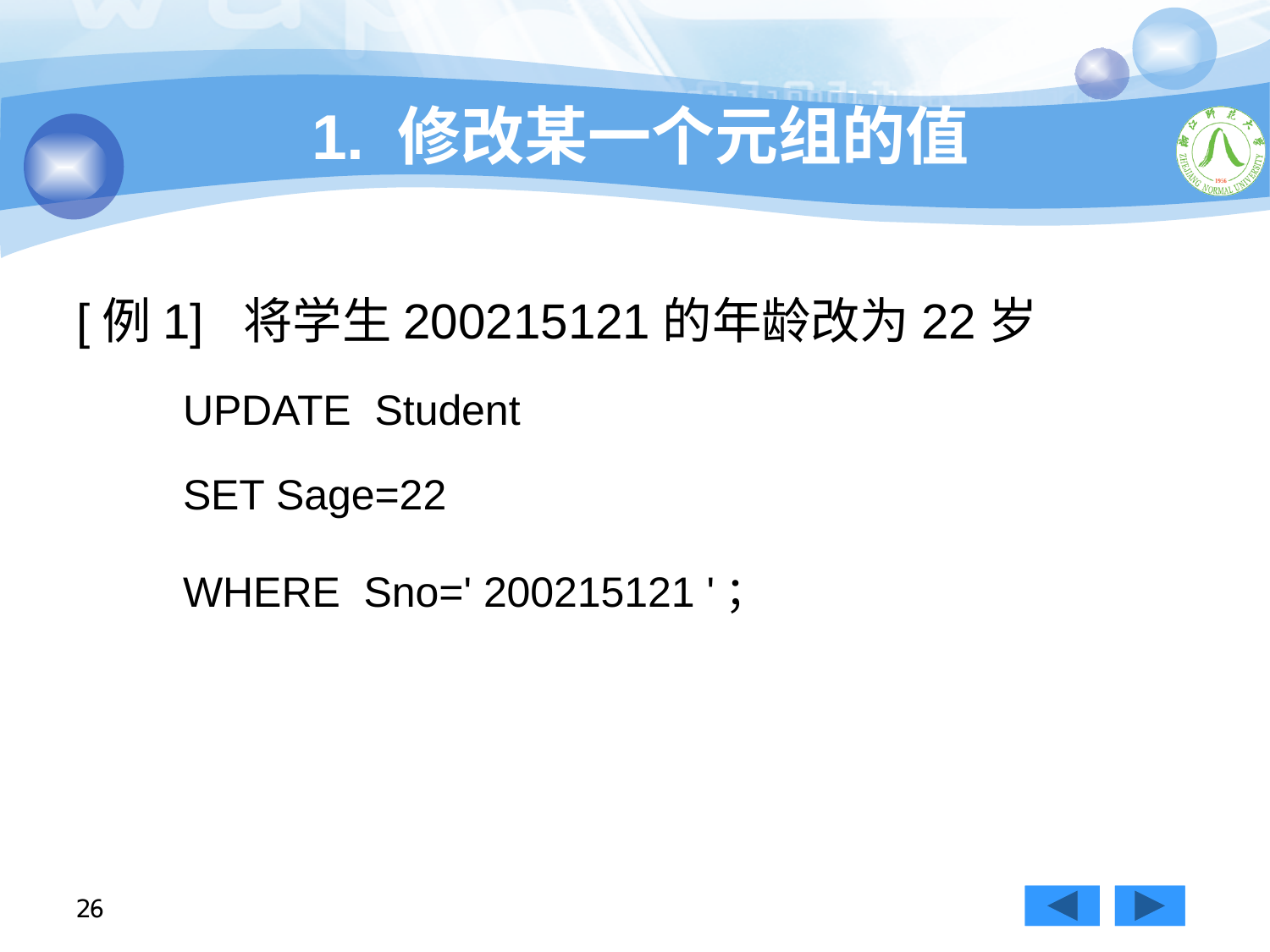

# 1. 修改某一个元组的值
[例1]  将学生200215121的年龄改为22岁
         UPDATE  Student
         SET Sage=22
         WHERE  Sno=' 200215121 '；

26